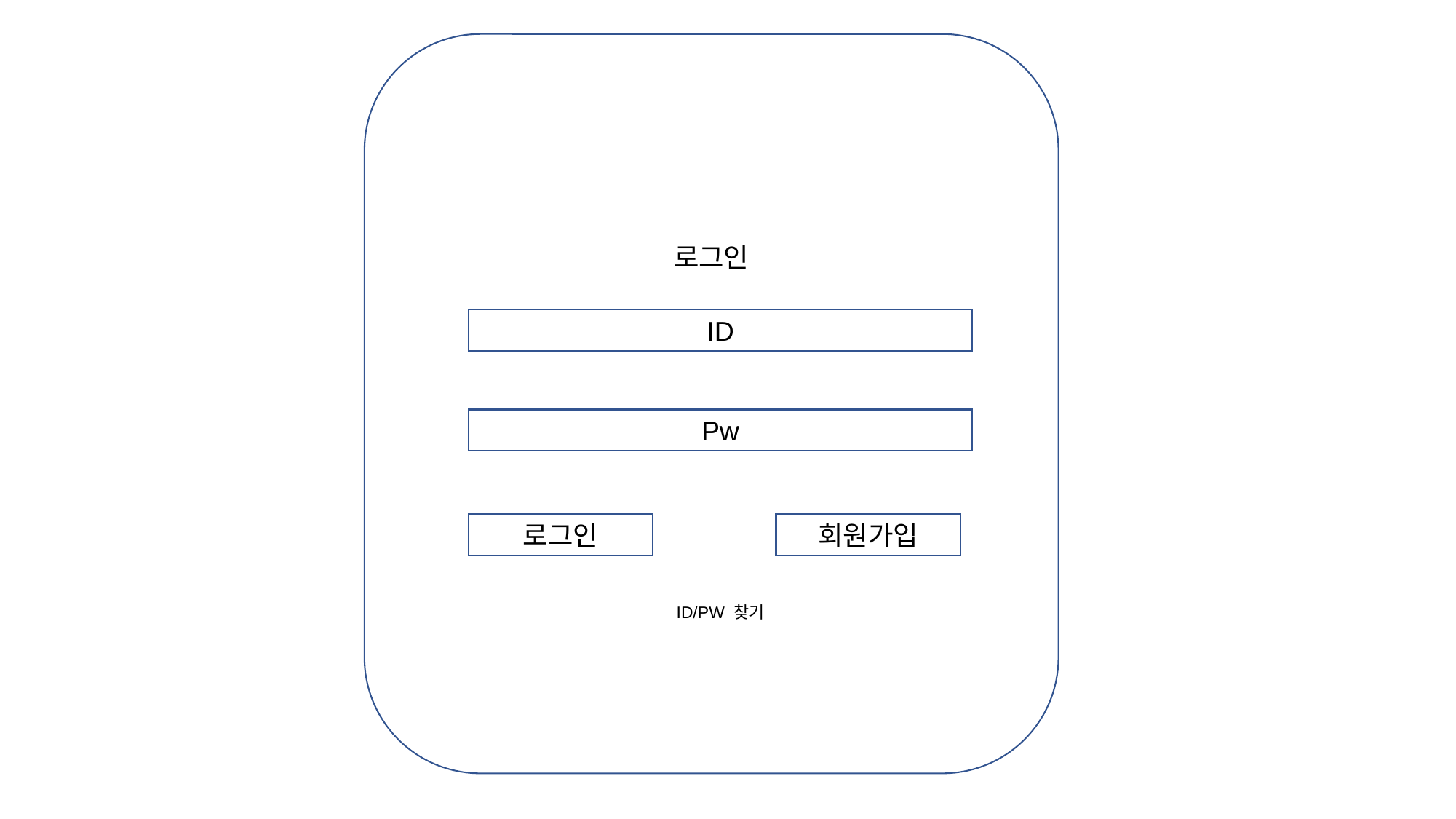

로그인

ID
Pw
로그인
회원가입
ID/PW 찾기